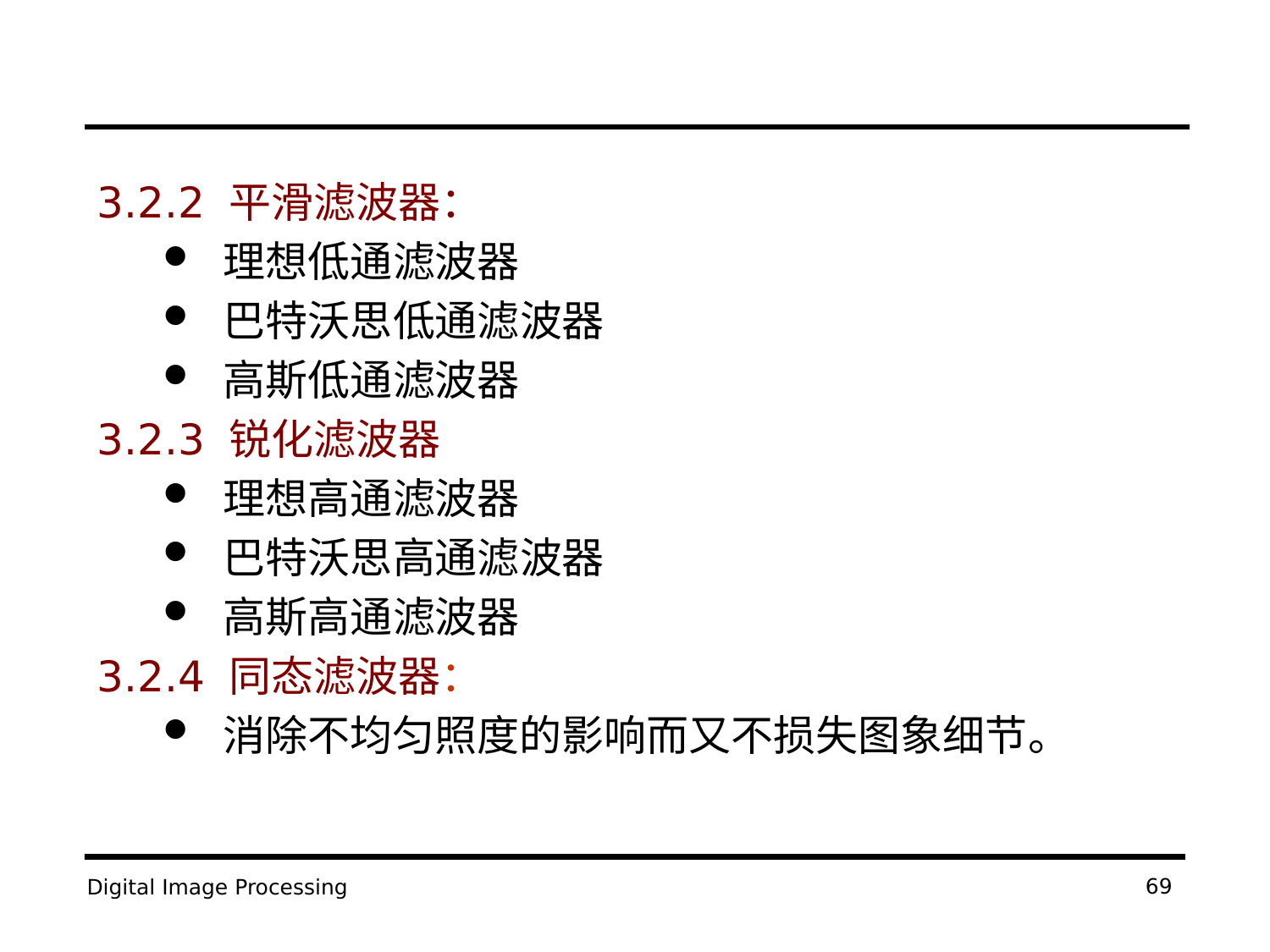

3.2.2 平滑滤波器：
理想低通滤波器
巴特沃思低通滤波器
高斯低通滤波器
3.2.3 锐化滤波器
理想高通滤波器
巴特沃思高通滤波器
高斯高通滤波器
3.2.4 同态滤波器：
消除不均匀照度的影响而又不损失图象细节。
69
Digital Image Processing